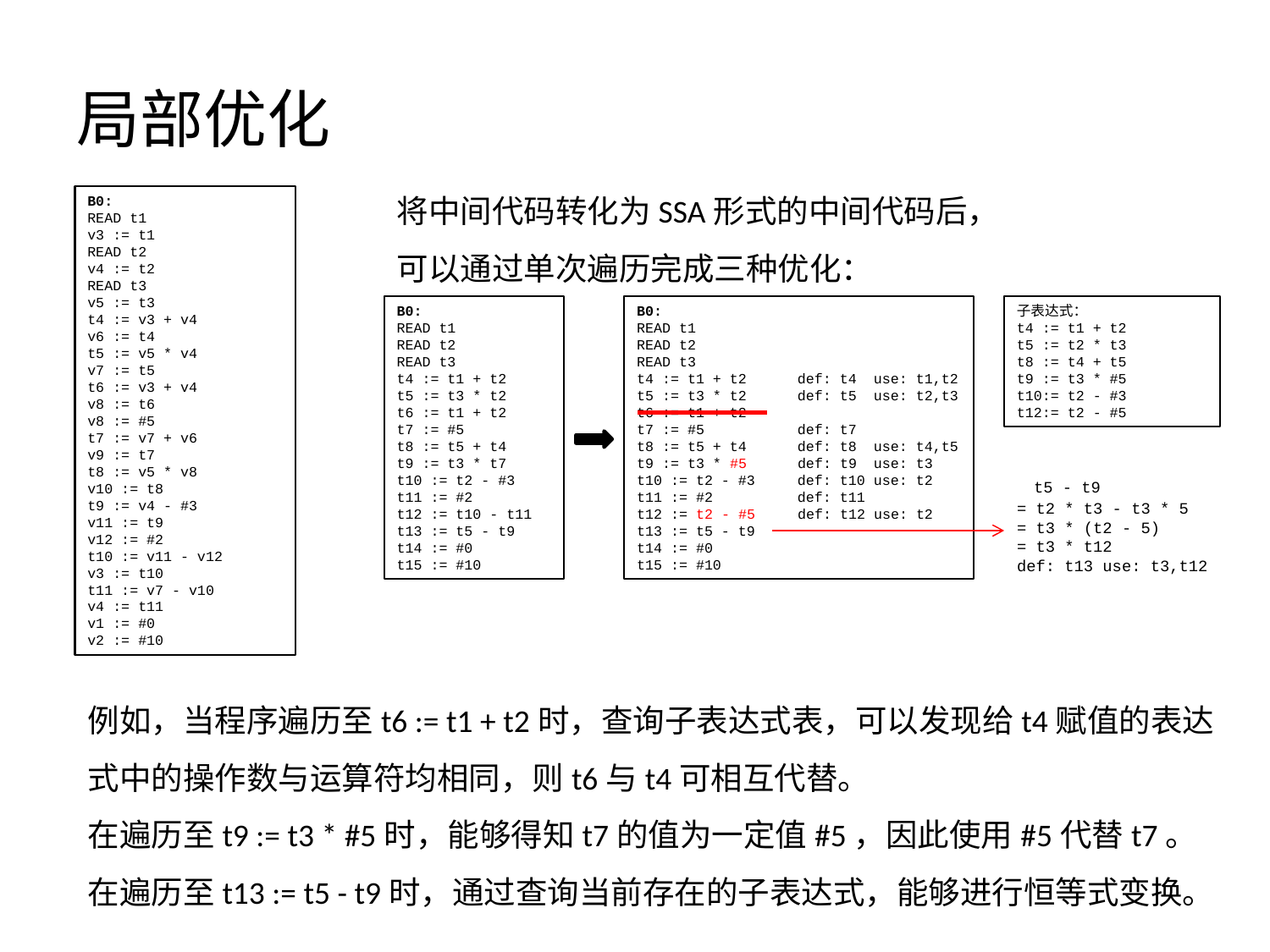

# 局部优化
将中间代码转化为SSA形式的中间代码后，
可以通过单次遍历完成三种优化：
B0:
READ t1
v3 := t1
READ t2
v4 := t2
READ t3
v5 := t3
t4 := v3 + v4
v6 := t4
t5 := v5 * v4
v7 := t5
t6 := v3 + v4
v8 := t6
v8 := #5
t7 := v7 + v6
v9 := t7
t8 := v5 * v8
v10 := t8
t9 := v4 - #3
v11 := t9
v12 := #2
t10 := v11 - v12
v3 := t10
t11 := v7 - v10
v4 := t11
v1 := #0
v2 := #10
B0:
READ t1
READ t2
READ t3
t4 := t1 + t2
t5 := t3 * t2
t6 := t1 + t2
t7 := #5
t8 := t5 + t4
t9 := t3 * t7
t10 := t2 - #3
t11 := #2
t12 := t10 - t11
t13 := t5 - t9
t14 := #0
t15 := #10
B0:
READ t1
READ t2
READ t3
t4 := t1 + t2      def: t4  use: t1,t2
t5 := t3 * t2      def: t5  use: t2,t3
t6 := t1 + t2
t7 := #5           def: t7
t8 := t5 + t4      def: t8  use: t4,t5
t9 := t3 * #5      def: t9  use: t3
t10 := t2 - #3     def: t10 use: t2
t11 := #2          def: t11
t12 := t2 - #5     def: t12 use: t2
t13 := t5 - t9
t14 := #0
t15 := #10
子表达式：
t4 := t1 + t2
t5 := t2 * t3
t8 := t4 + t5
t9 := t3 * #5
t10:= t2 - #3
t12:= t2 - #5

 t5 - t9
= t2 * t3 - t3 * 5
= t3 * (t2 - 5)
= t3 * t12
def: t13 use: t3,t12

例如，当程序遍历至t6 := t1 + t2时，查询子表达式表，可以发现给t4赋值的表达式中的操作数与运算符均相同，则t6与t4可相互代替。
在遍历至t9 := t3 * #5时，能够得知t7的值为一定值#5，因此使用#5代替t7。
在遍历至t13 := t5 - t9时，通过查询当前存在的子表达式，能够进行恒等式变换。